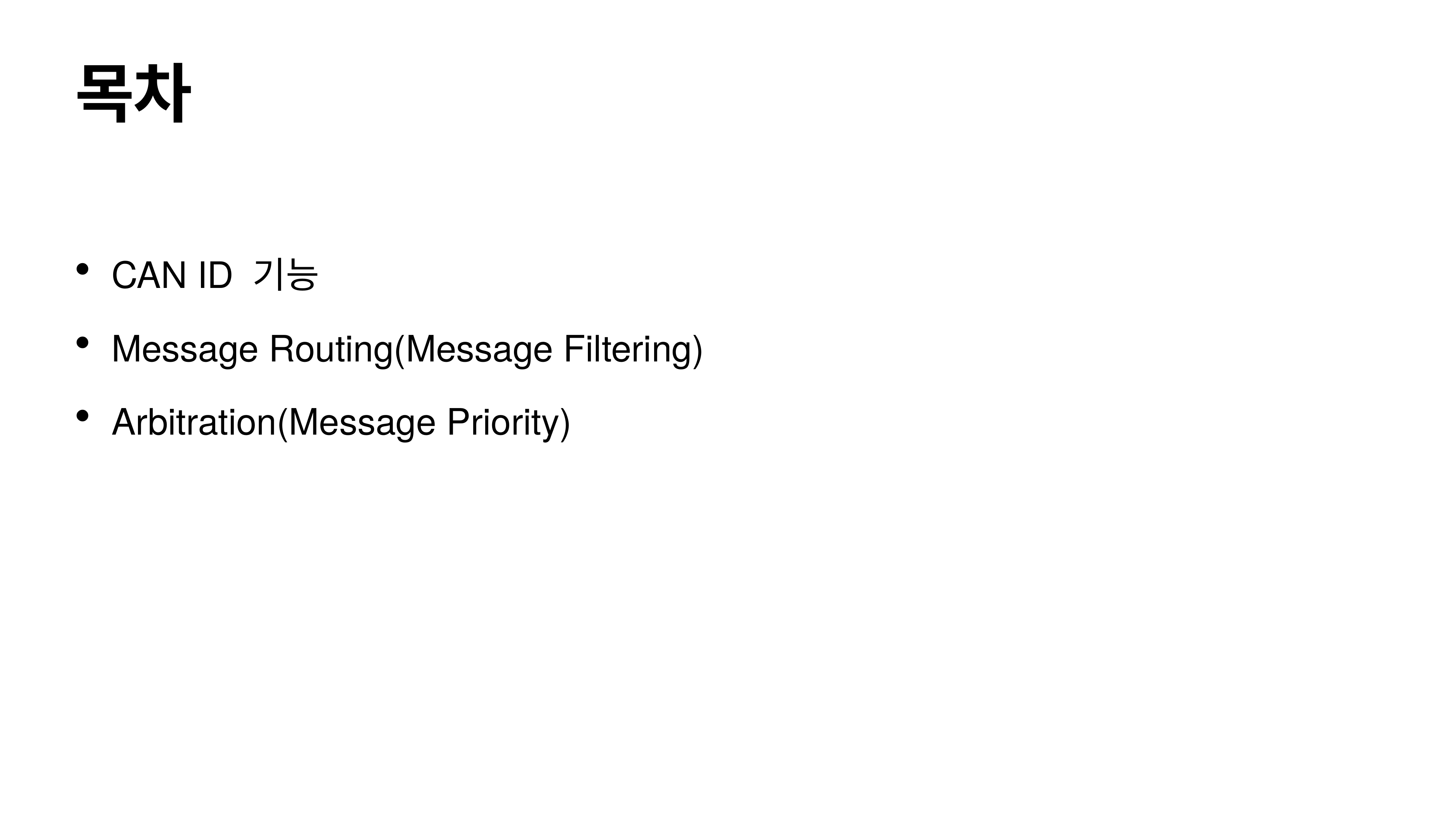

# 목차

CAN ID 기능
Message Routing(Message Filtering)
Arbitration(Message Priority)